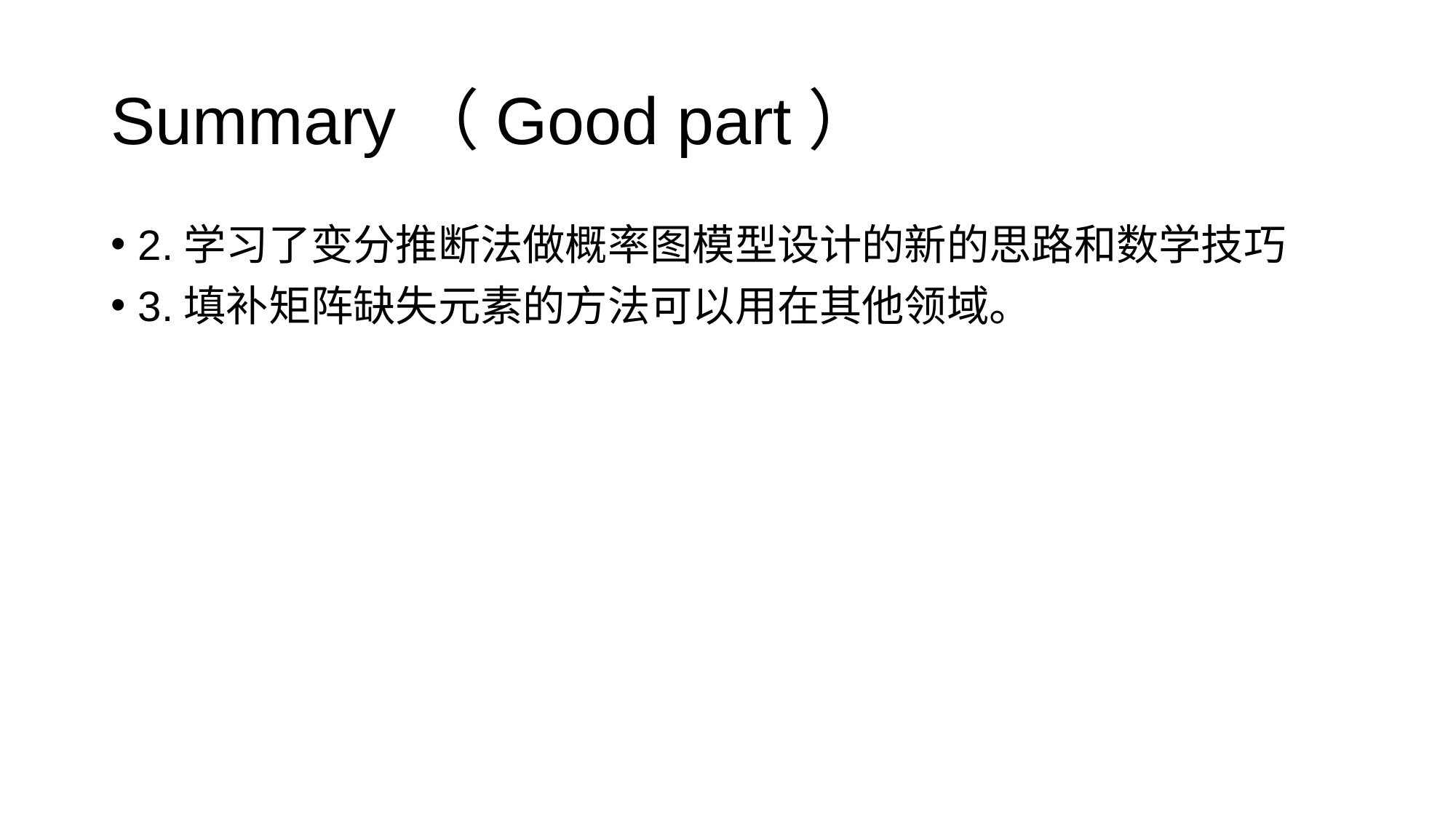

# Summary（Good part）
2.学习了变分推断法做概率图模型设计的新的思路和数学技巧
3.填补矩阵缺失元素的方法可以用在其他领域。